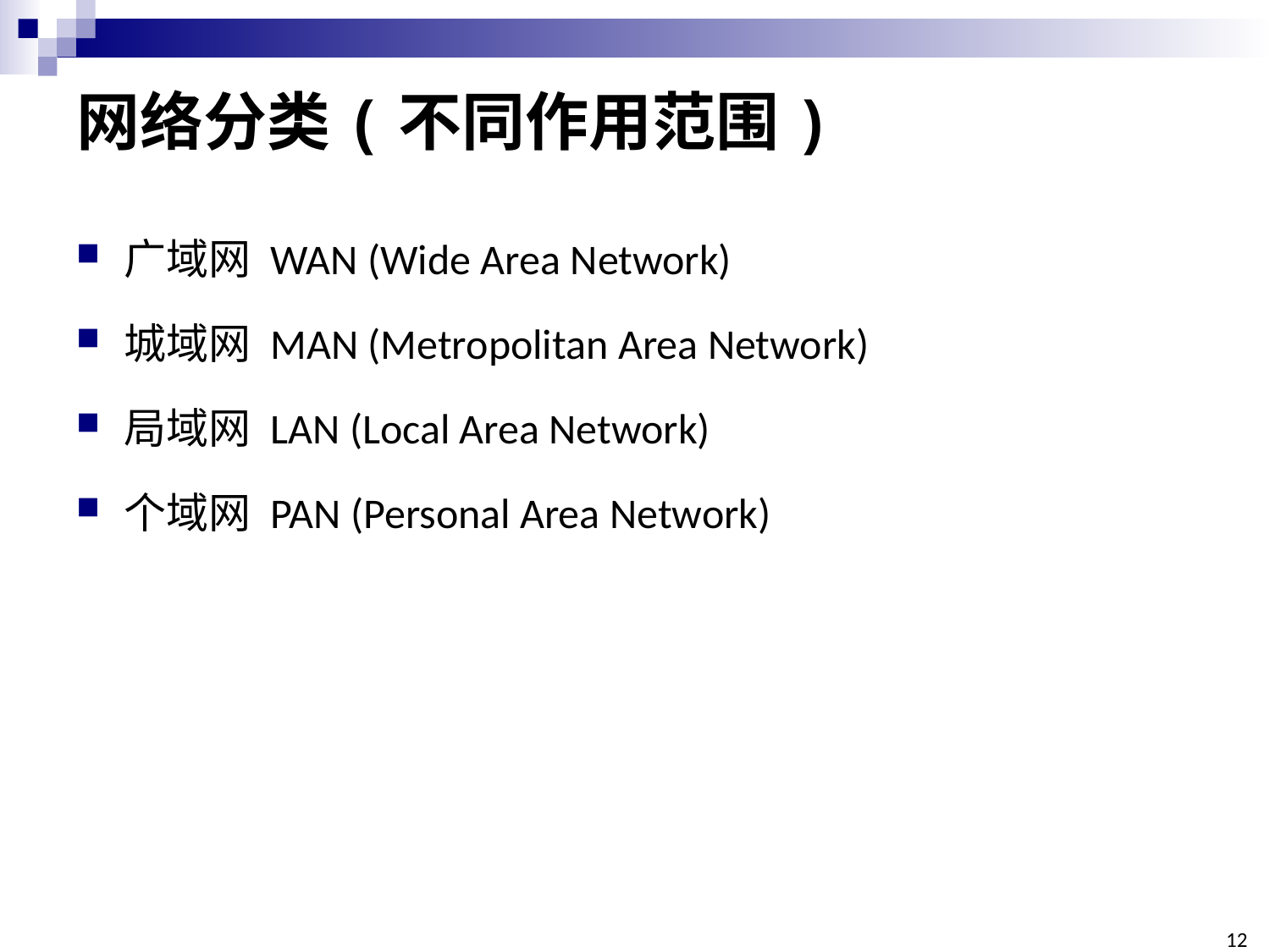

# 网络分类(不同作用范围)
广域网 WAN (Wide Area Network)
城域网 MAN (Metropolitan Area Network)
局域网 LAN (Local Area Network)
个域网 PAN (Personal Area Network)
125